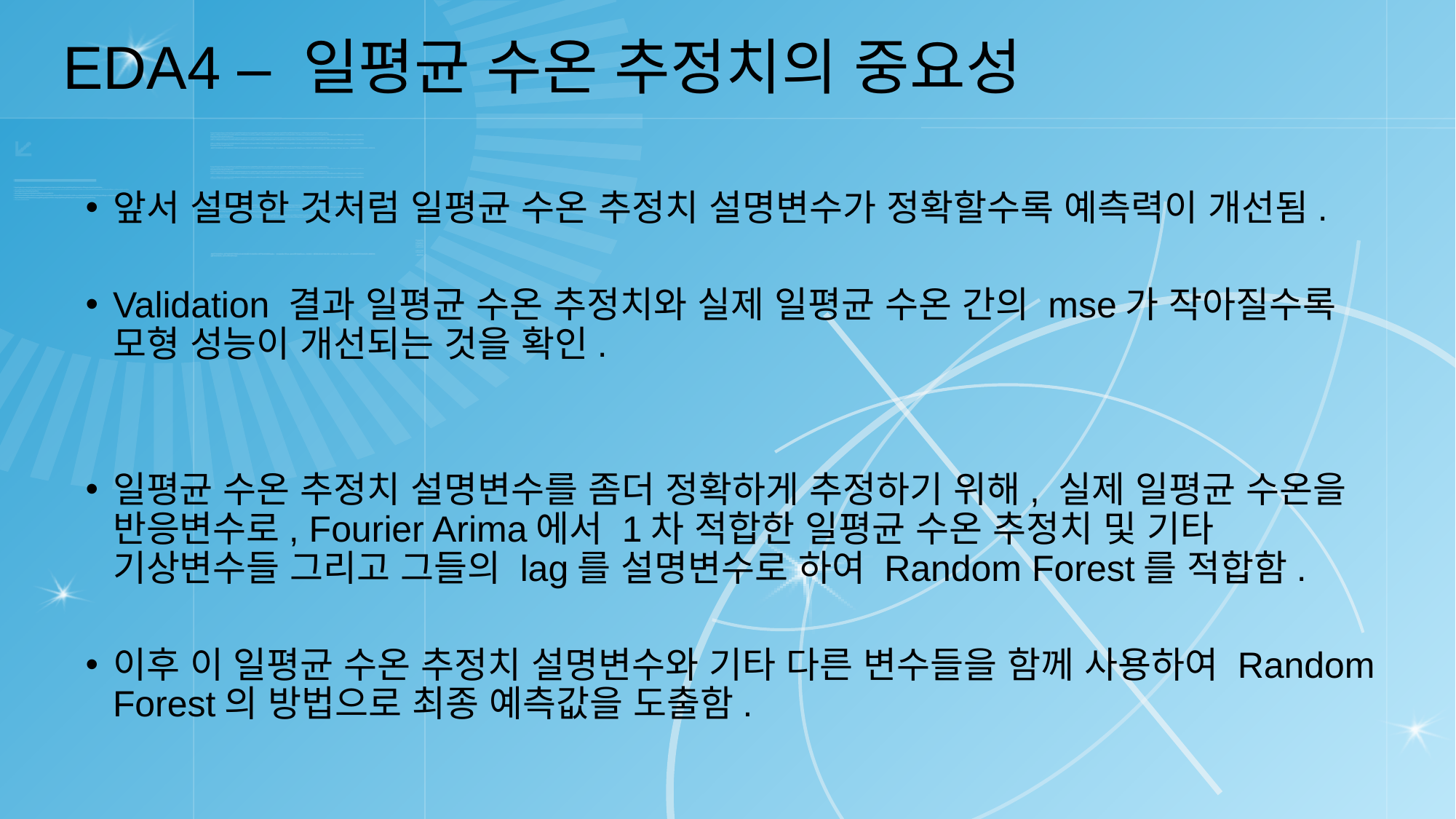

EDA4 – 일평균 수온 추정치의 중요성
앞서 설명한 것처럼 일평균 수온 추정치 설명변수가 정확할수록 예측력이 개선됨.

Validation 결과 일평균 수온 추정치와 실제 일평균 수온 간의 mse가 작아질수록 모형 성능이 개선되는 것을 확인.

일평균 수온 추정치 설명변수를 좀더 정확하게 추정하기 위해, 실제 일평균 수온을 반응변수로, Fourier Arima에서 1차 적합한 일평균 수온 추정치 및 기타 기상변수들 그리고 그들의 lag를 설명변수로 하여 Random Forest를 적합함.

이후 이 일평균 수온 추정치 설명변수와 기타 다른 변수들을 함께 사용하여 Random Forest의 방법으로 최종 예측값을 도출함.